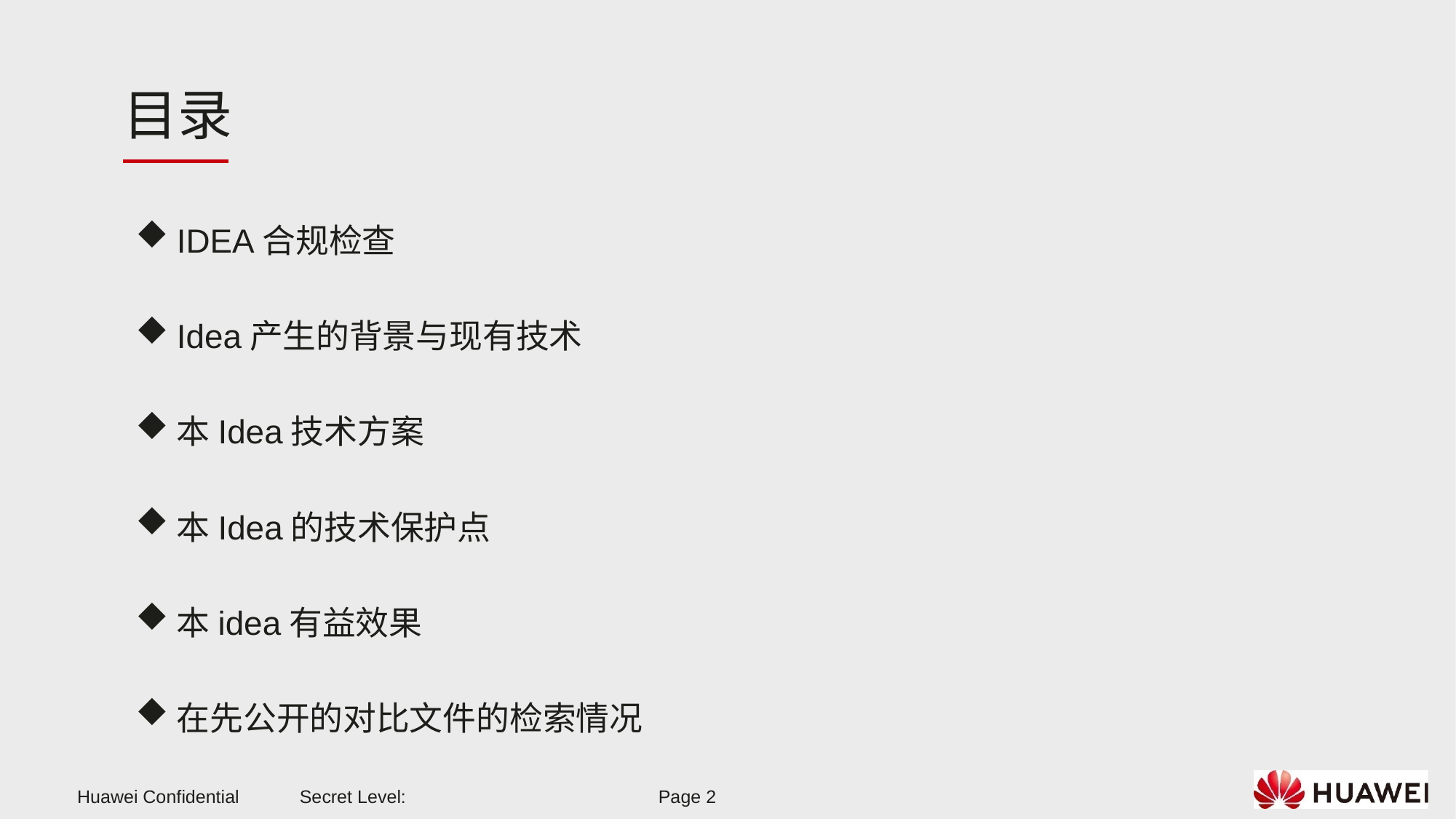

IDEA合规检查

Idea产生的背景与现有技术

本Idea技术方案

本Idea的技术保护点

本idea有益效果

在先公开的对比文件的检索情况